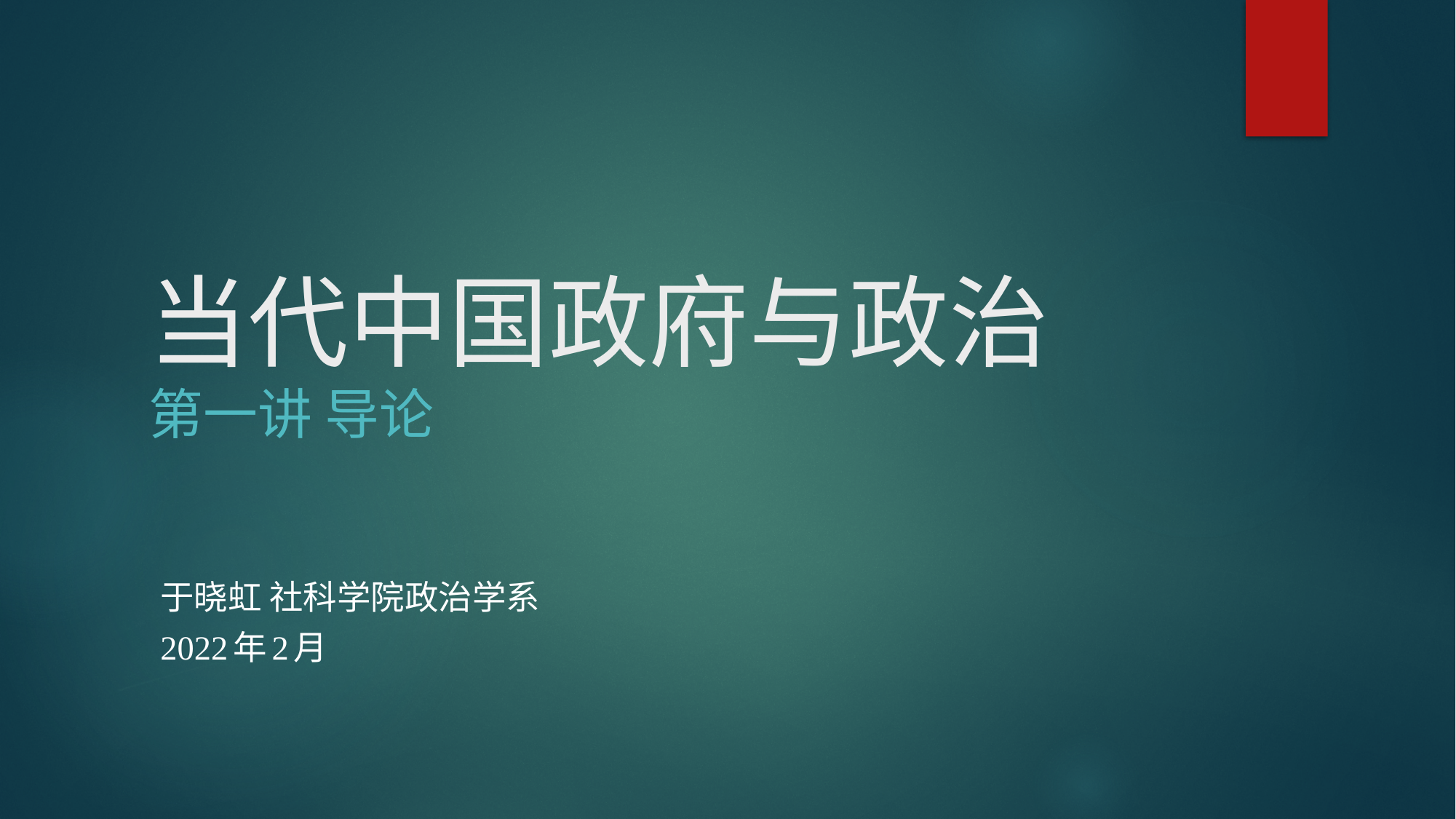

# 当代中国政府与政治 第一讲 导论
于晓虹 社科学院政治学系
2022年2月